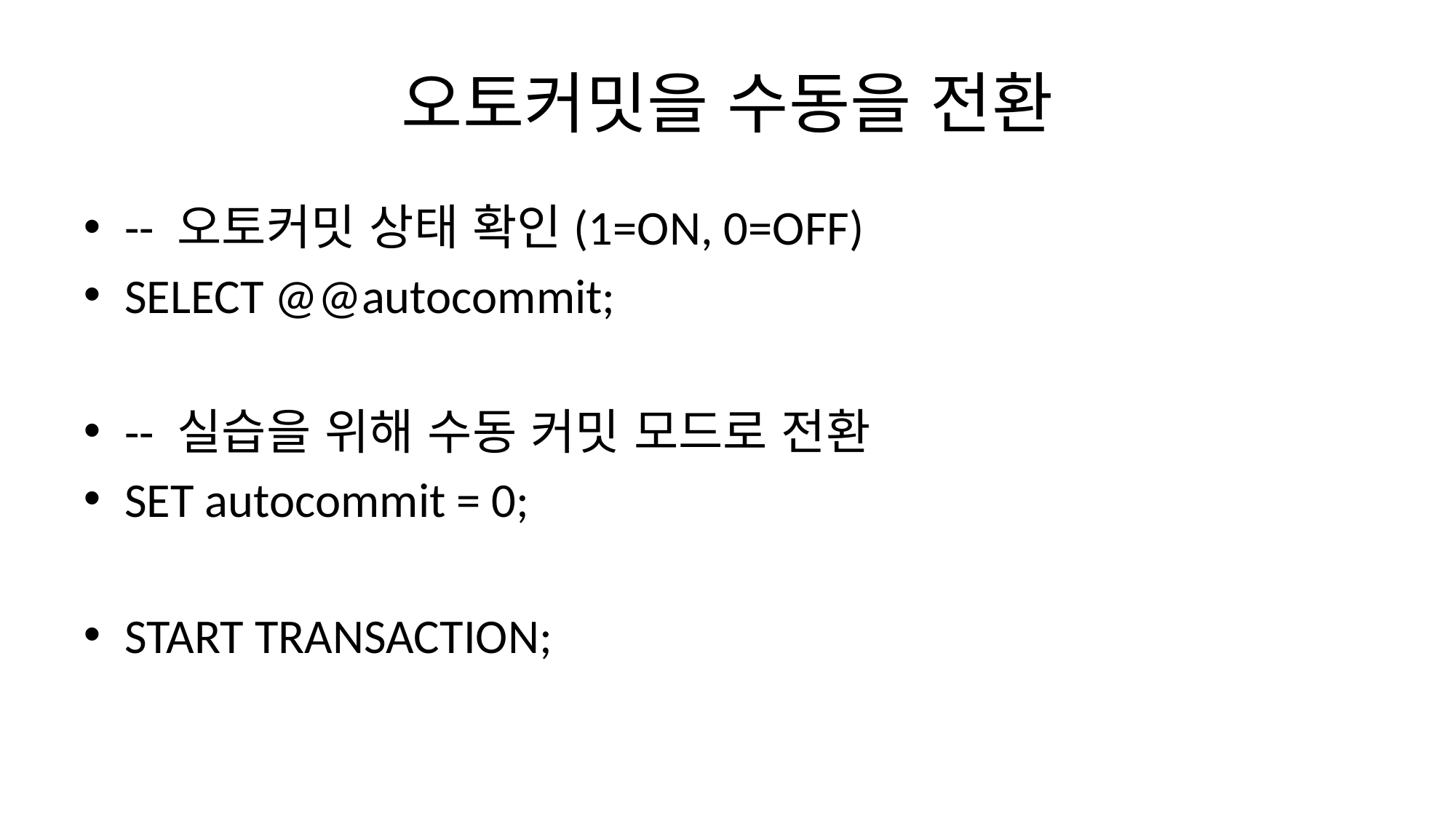

# 오토커밋을 수동을 전환
-- 오토커밋 상태 확인(1=ON, 0=OFF)
SELECT @@autocommit;

-- 실습을 위해 수동 커밋 모드로 전환
SET autocommit = 0;

START TRANSACTION;